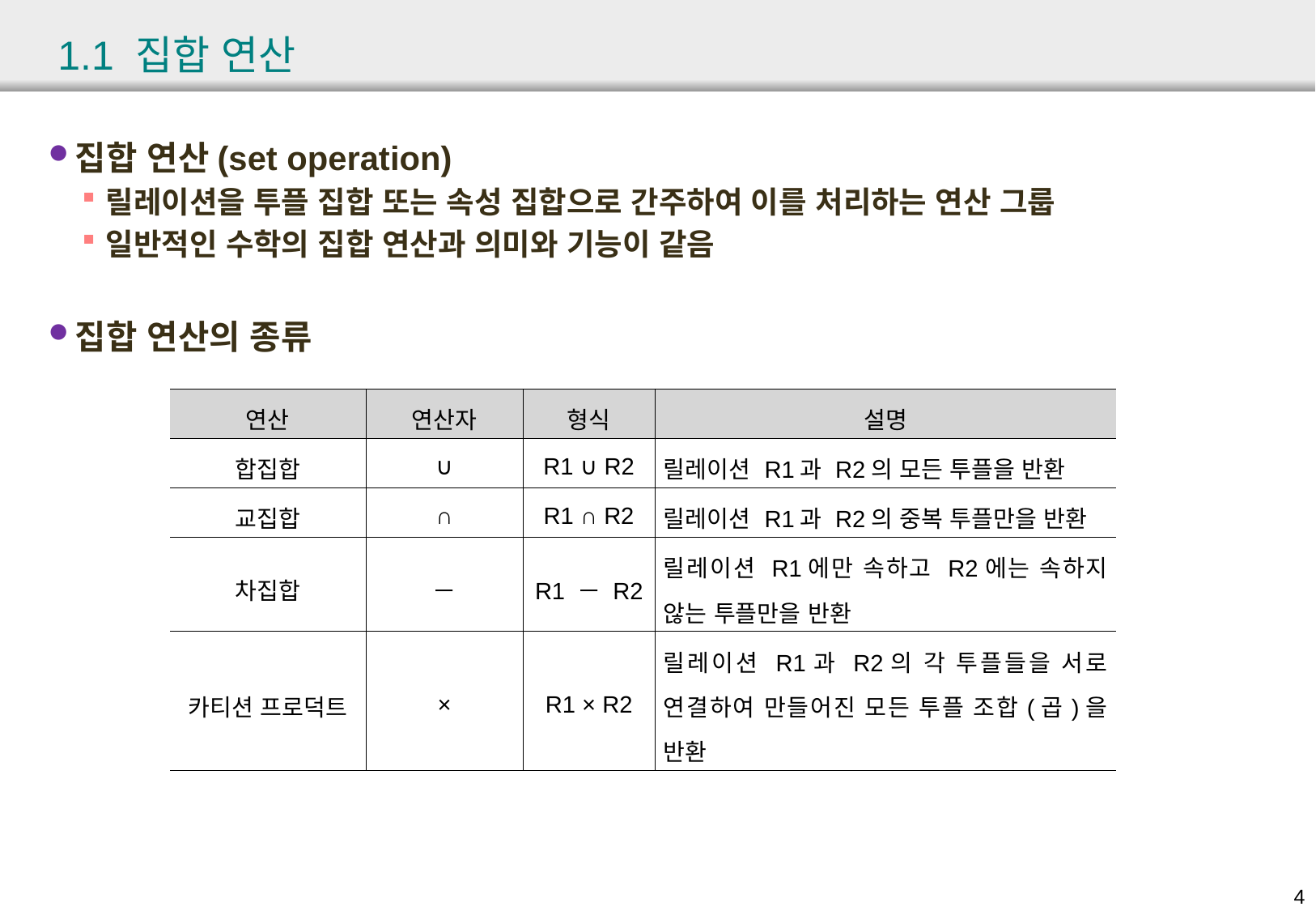

# 1.1 집합 연산
집합 연산(set operation)
릴레이션을 투플 집합 또는 속성 집합으로 간주하여 이를 처리하는 연산 그룹
일반적인 수학의 집합 연산과 의미와 기능이 같음

집합 연산의 종류

| 연산 | 연산자 | 형식 | 설명 |
| --- | --- | --- | --- |
| 합집합 | ∪ | R1 ∪ R2 | 릴레이션 R1과 R2의 모든 투플을 반환 |
| 교집합 | ∩ | R1 ∩ R2 | 릴레이션 R1과 R2의 중복 투플만을 반환 |
| 차집합 | － | R1 － R2 | 릴레이션 R1에만 속하고 R2에는 속하지 않는 투플만을 반환 |
| 카티션 프로덕트 | × | R1 × R2 | 릴레이션 R1과 R2의 각 투플들을 서로 연결하여 만들어진 모든 투플 조합(곱)을 반환 |